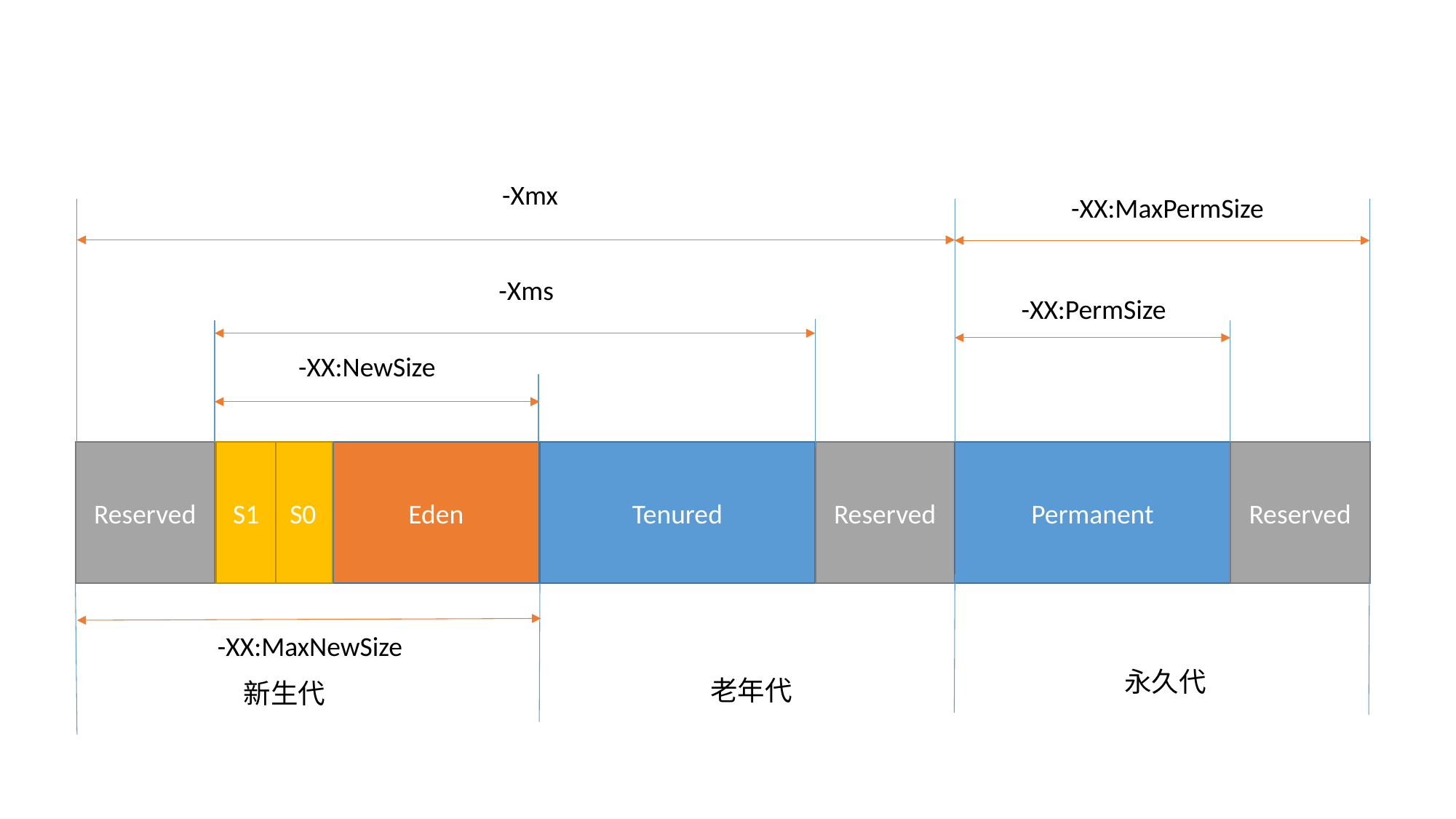

-Xmx
-XX:MaxPermSize
-Xms
-XX:PermSize
-XX:NewSize
Reserved
S1
S0
Eden
Tenured
Reserved
Permanent
Reserved
-XX:MaxNewSize
永久代
老年代
新生代